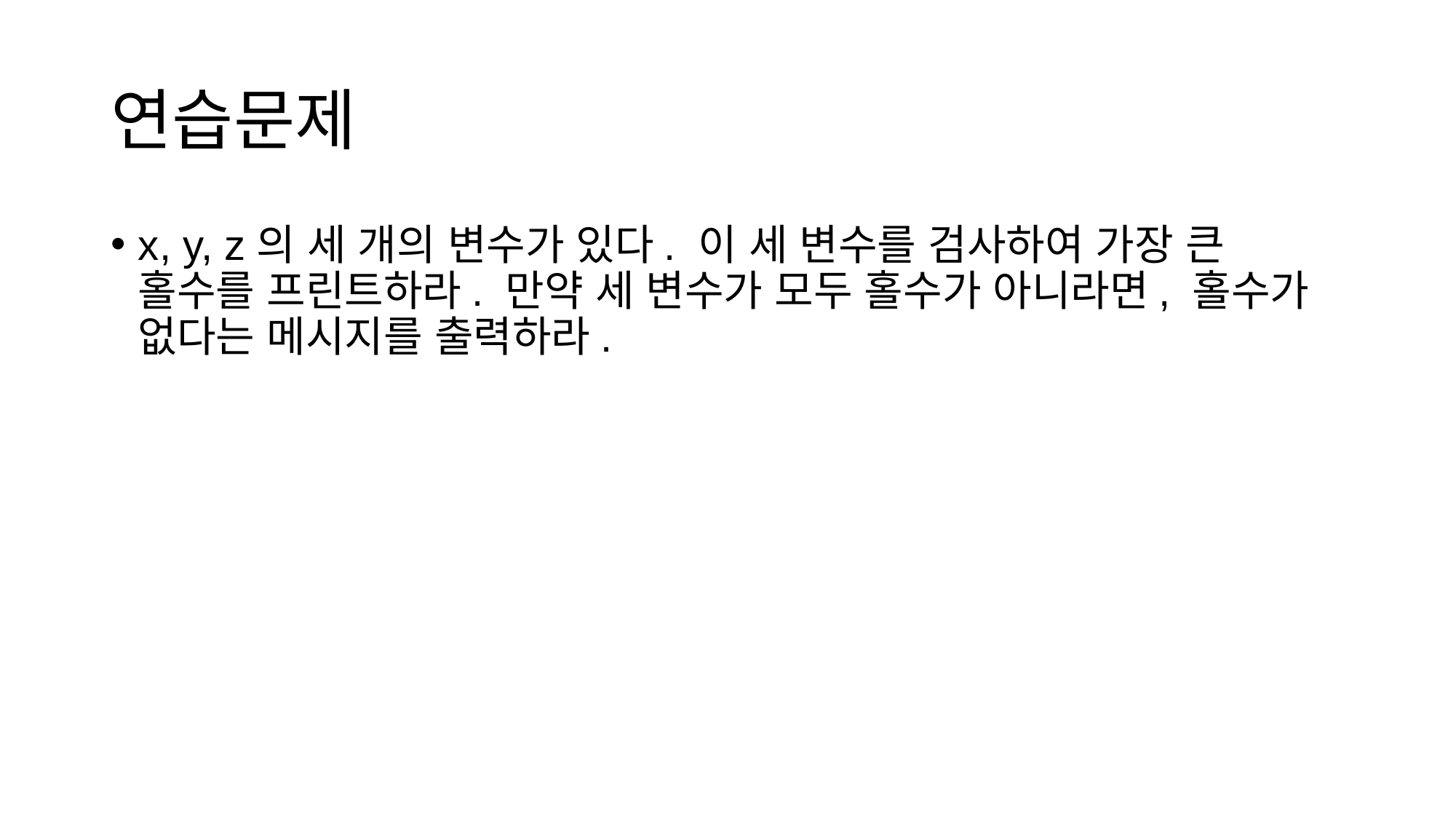

# 연습문제
x, y, z의 세 개의 변수가 있다. 이 세 변수를 검사하여 가장 큰 홀수를 프린트하라. 만약 세 변수가 모두 홀수가 아니라면, 홀수가 없다는 메시지를 출력하라.